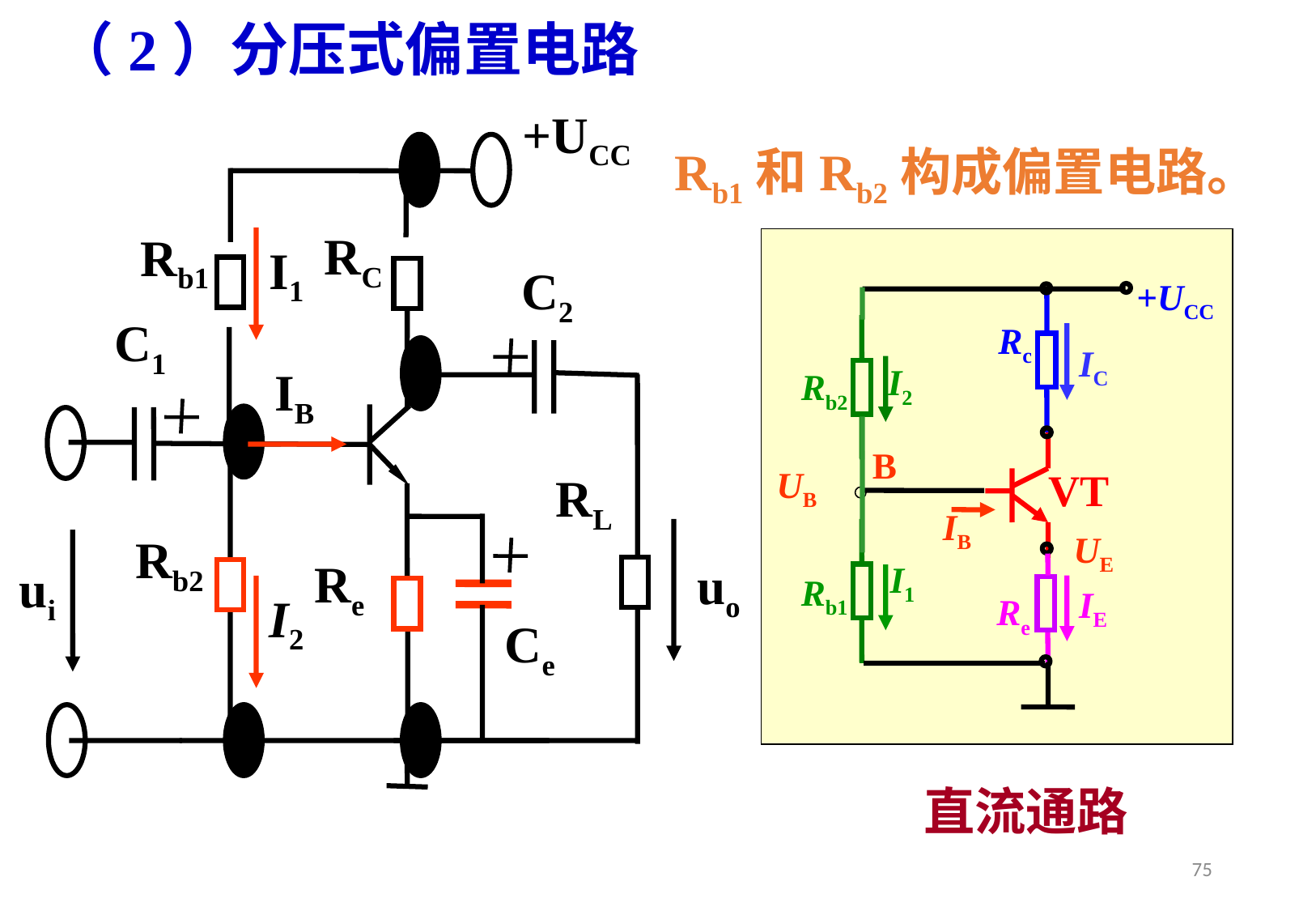

（2）分压式偏置电路
+UCC

RC
Rb1
C2

C1

RL

Rb2

Re
uo
ui

Ce

I1
IB

I2

Rb1和Rb2构成偏置电路。

+UCC

Rc

IC
I2

Rb2

B
UB
VT

IB

UE

I1

Rb1

IE

Re

直流通路
75